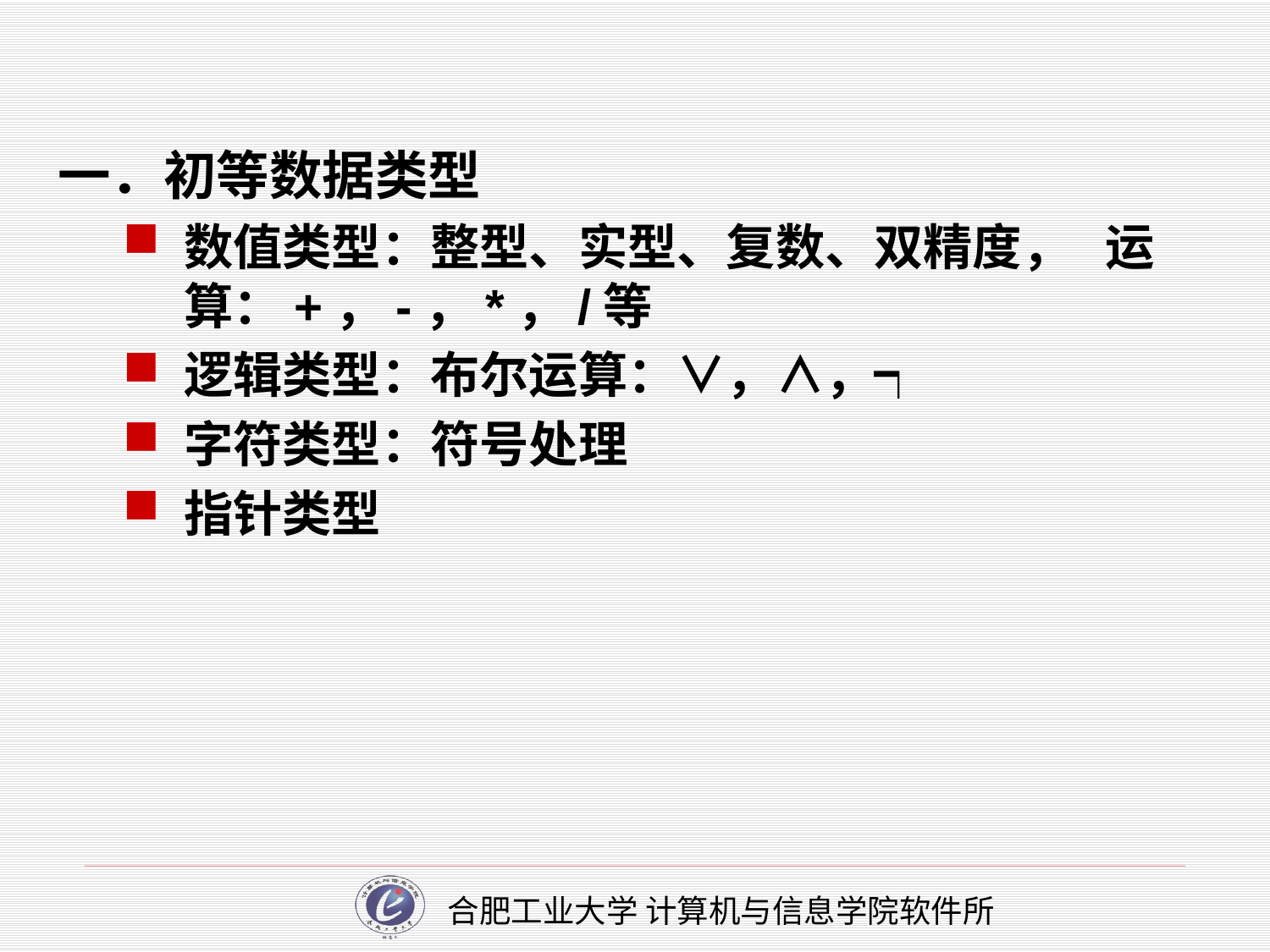

一．初等数据类型
数值类型：整型、实型、复数、双精度，   运算：+，-，*，/等
逻辑类型：布尔运算：∨，∧，┑
字符类型：符号处理
指针类型

25